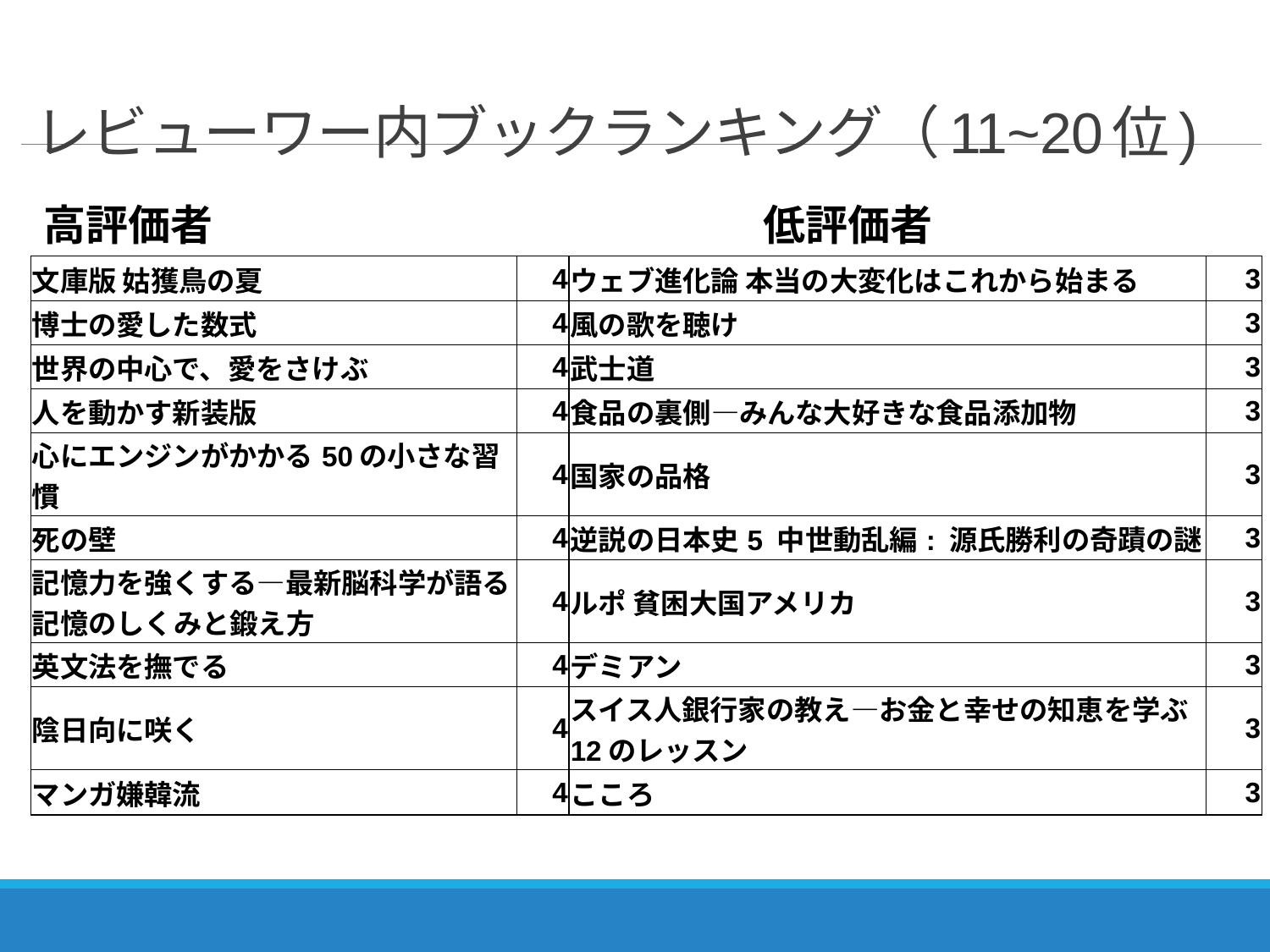

# レビューワー内ブックランキング（11~20位)
高評価者　　　　　　　　　　　　　低評価者
| 文庫版 姑獲鳥の夏 | 4 | ウェブ進化論 本当の大変化はこれから始まる | 3 |
| --- | --- | --- | --- |
| 博士の愛した数式 | 4 | 風の歌を聴け | 3 |
| 世界の中心で、愛をさけぶ | 4 | 武士道 | 3 |
| 人を動かす新装版 | 4 | 食品の裏側―みんな大好きな食品添加物 | 3 |
| 心にエンジンがかかる50の小さな習慣 | 4 | 国家の品格 | 3 |
| 死の壁 | 4 | 逆説の日本史5 中世動乱編: 源氏勝利の奇蹟の謎 | 3 |
| 記憶力を強くする―最新脳科学が語る記憶のしくみと鍛え方 | 4 | ルポ 貧困大国アメリカ | 3 |
| 英文法を撫でる | 4 | デミアン | 3 |
| 陰日向に咲く | 4 | スイス人銀行家の教え―お金と幸せの知恵を学ぶ12のレッスン | 3 |
| マンガ嫌韓流 | 4 | こころ | 3 |